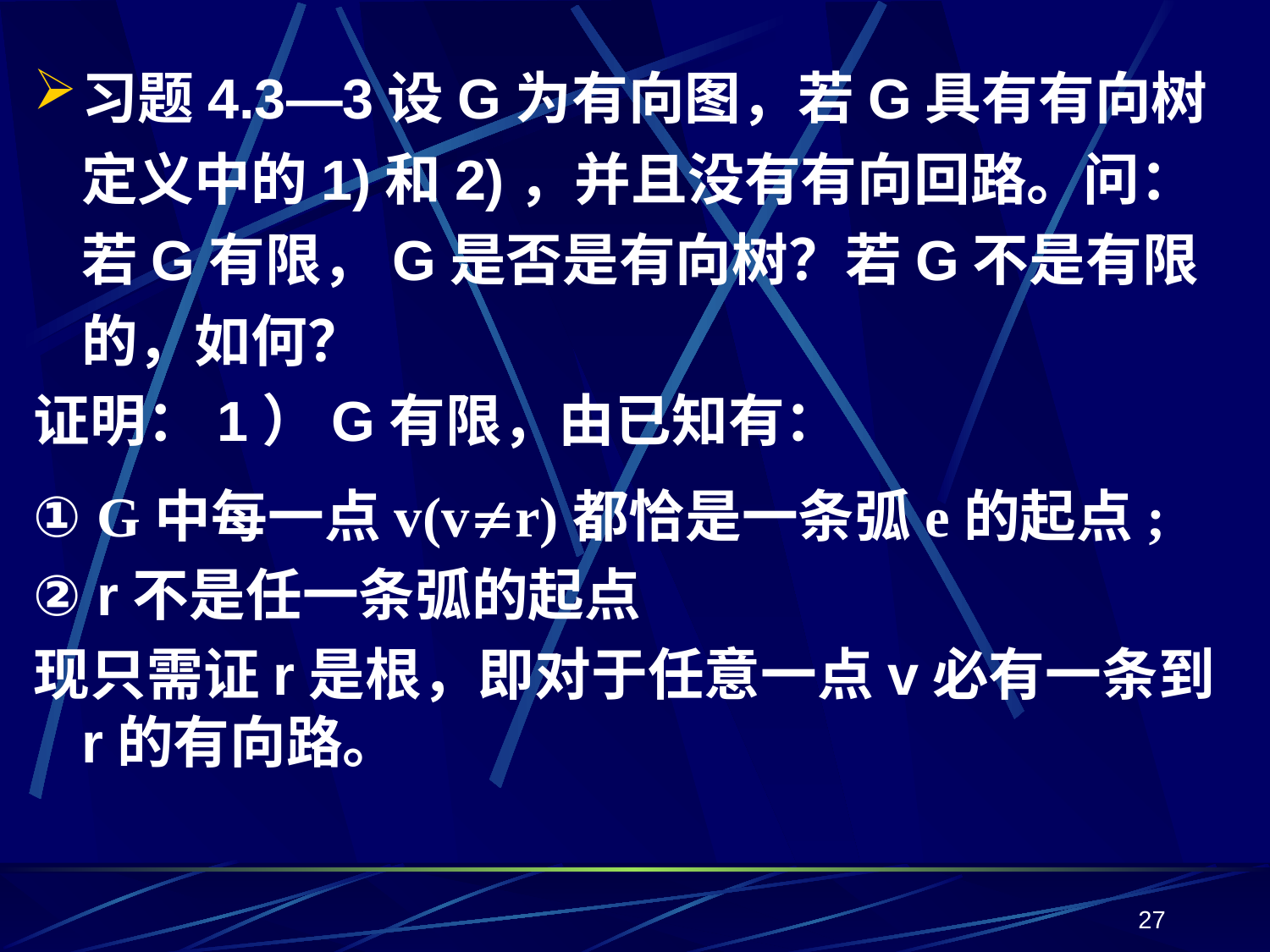

习题4.3—3设G为有向图，若G具有有向树定义中的1)和2)，并且没有有向回路。问：若G有限，G是否是有向树？若G不是有限的，如何？
证明：1）G有限，由已知有：
① G中每一点v(v≠r)都恰是一条弧e的起点;
② r不是任一条弧的起点
现只需证r是根，即对于任意一点v必有一条到r的有向路。

27